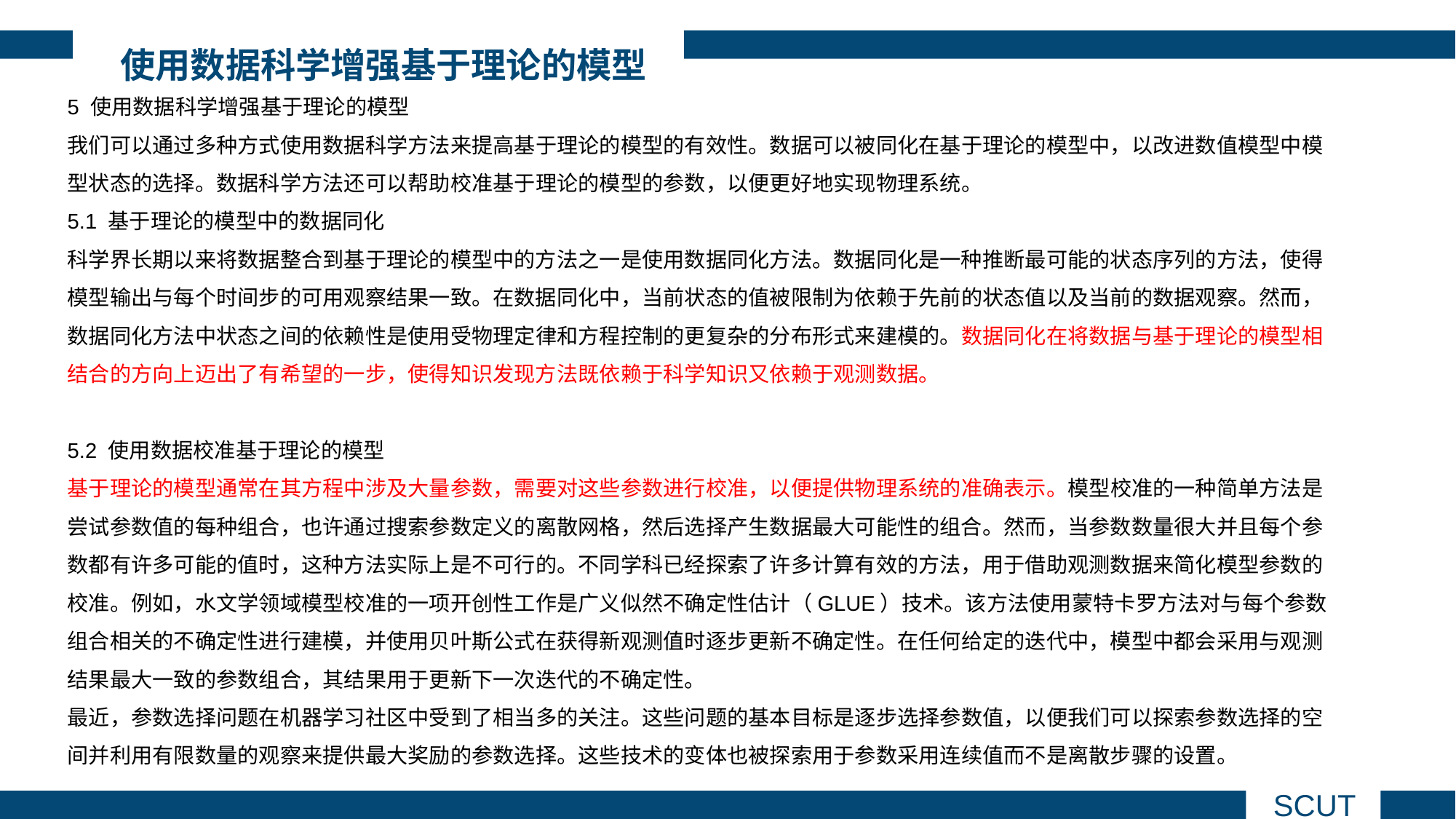

使用数据科学增强基于理论的模型

5 使用数据科学增强基于理论的模型
我们可以通过多种方式使用数据科学方法来提高基于理论的模型的有效性。数据可以被同化在基于理论的模型中，以改进数值模型中模型状态的选择。数据科学方法还可以帮助校准基于理论的模型的参数，以便更好地实现物理系统。
5.1 基于理论的模型中的数据同化
科学界长期以来将数据整合到基于理论的模型中的方法之一是使用数据同化方法。数据同化是一种推断最可能的状态序列的方法，使得模型输出与每个时间步的可用观察结果一致。在数据同化中，当前状态的值被限制为依赖于先前的状态值以及当前的数据观察。然而，数据同化方法中状态之间的依赖性是使用受物理定律和方程控制的更复杂的分布形式来建模的。数据同化在将数据与基于理论的模型相结合的方向上迈出了有希望的一步，使得知识发现方法既依赖于科学知识又依赖于观测数据。

5.2 使用数据校准基于理论的模型
基于理论的模型通常在其方程中涉及大量参数，需要对这些参数进行校准，以便提供物理系统的准确表示。模型校准的一种简单方法是尝试参数值的每种组合，也许通过搜索参数定义的离散网格，然后选择产生数据最大可能性的组合。然而，当参数数量很大并且每个参数都有许多可能的值时，这种方法实际上是不可行的。不同学科已经探索了许多计算有效的方法，用于借助观测数据来简化模型参数的校准。例如，水文学领域模型校准的一项开创性工作是广义似然不确定性估计（GLUE）技术。该方法使用蒙特卡罗方法对与每个参数组合相关的不确定性进行建模，并使用贝叶斯公式在获得新观测值时逐步更新不确定性。在任何给定的迭代中，模型中都会采用与观测结果最大一致的参数组合，其结果用于更新下一次迭代的不确定性。
最近，参数选择问题在机器学习社区中受到了相当多的关注。这些问题的基本目标是逐步选择参数值，以便我们可以探索参数选择的空间并利用有限数量的观察来提供最大奖励的参数选择。这些技术的变体也被探索用于参数采用连续值而不是离散步骤的设置。
SCUT